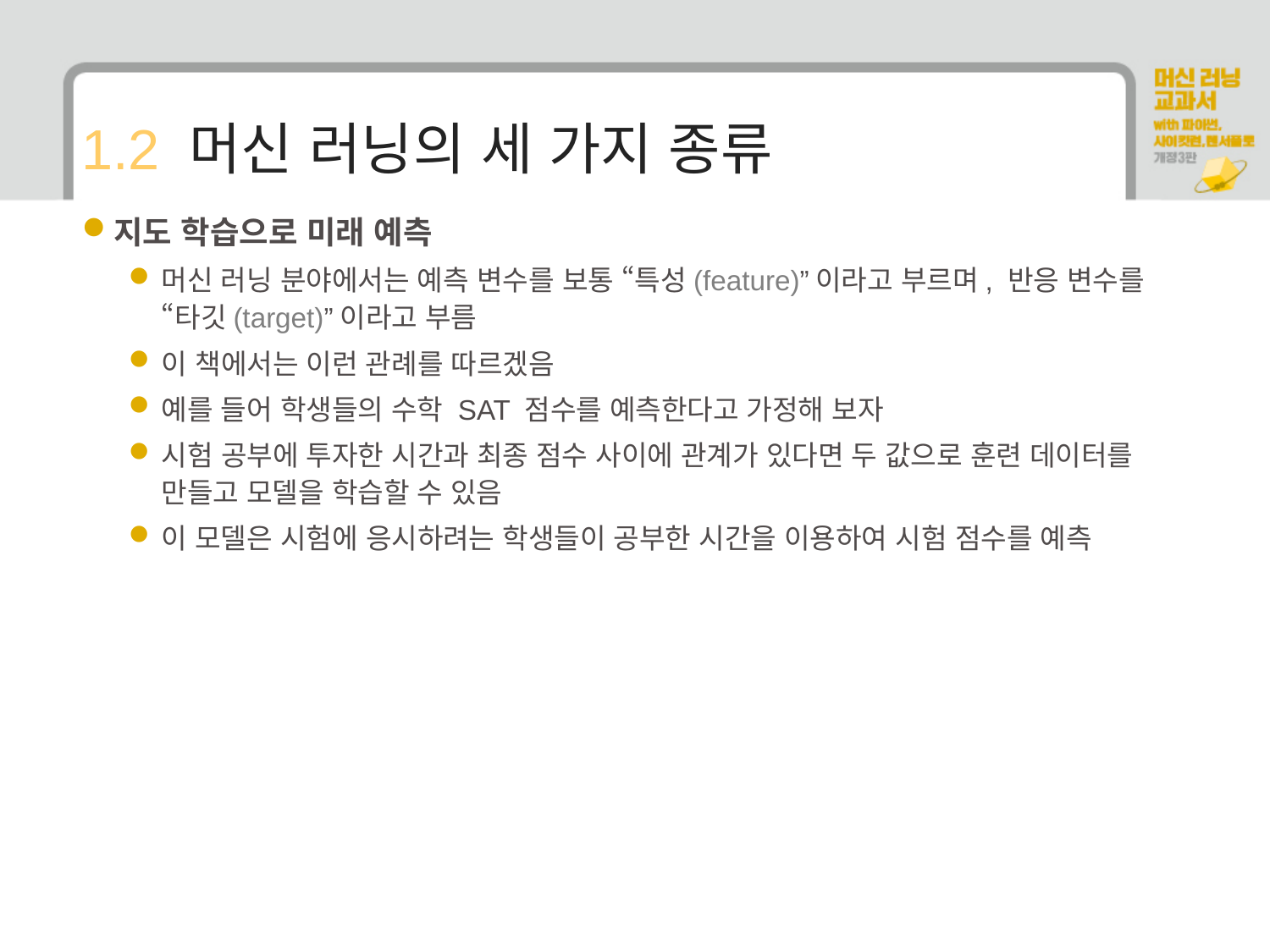

# 1.2 머신 러닝의 세 가지 종류
지도 학습으로 미래 예측
머신 러닝 분야에서는 예측 변수를 보통 “특성(feature)”이라고 부르며, 반응 변수를 “타깃(target)”이라고 부름
이 책에서는 이런 관례를 따르겠음
예를 들어 학생들의 수학 SAT 점수를 예측한다고 가정해 보자
시험 공부에 투자한 시간과 최종 점수 사이에 관계가 있다면 두 값으로 훈련 데이터를 만들고 모델을 학습할 수 있음
이 모델은 시험에 응시하려는 학생들이 공부한 시간을 이용하여 시험 점수를 예측